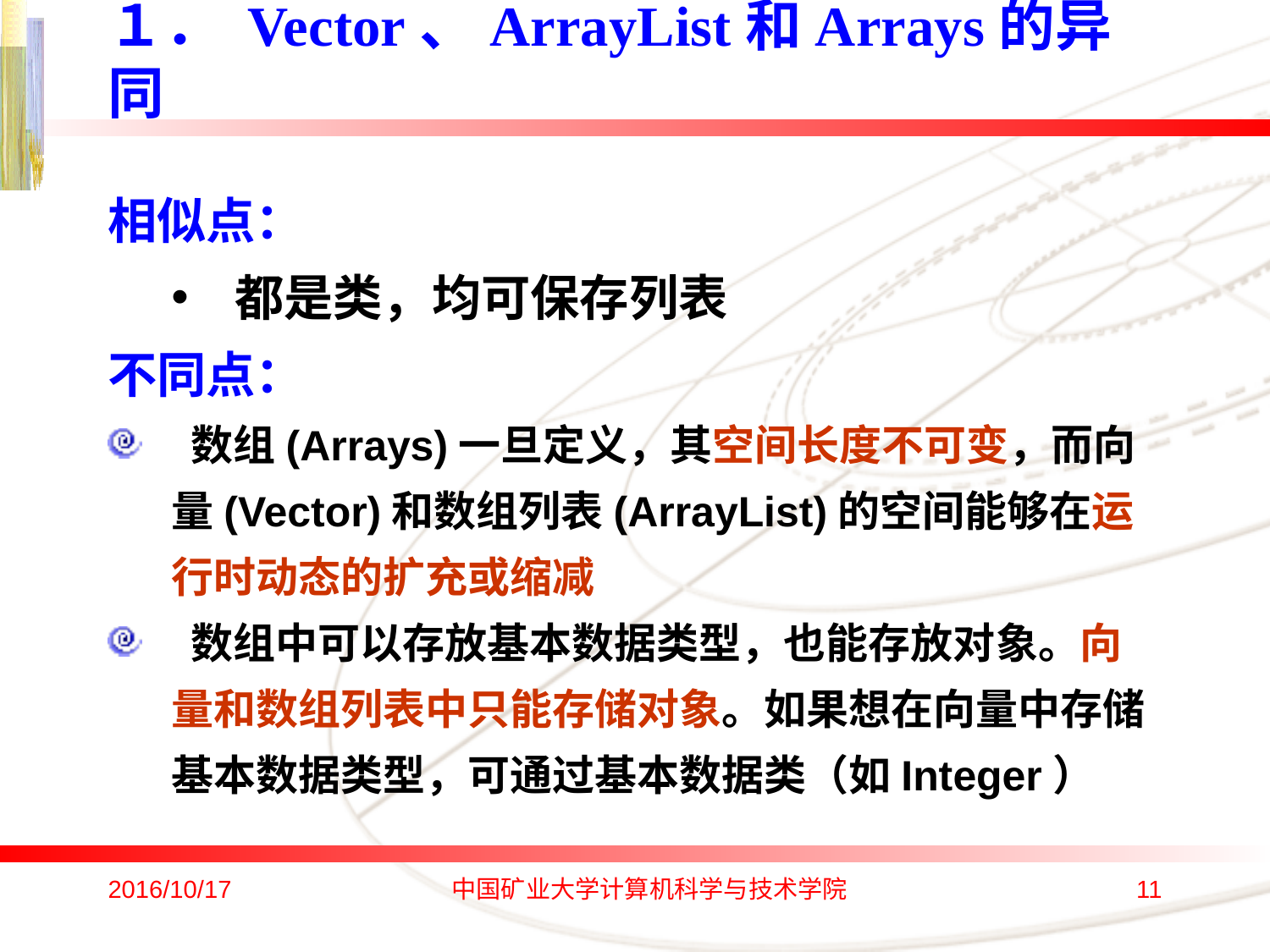

# １． Vector、ArrayList和Arrays的异同
相似点：
都是类，均可保存列表
不同点：
 数组(Arrays)一旦定义，其空间长度不可变，而向量(Vector)和数组列表(ArrayList)的空间能够在运行时动态的扩充或缩减
 数组中可以存放基本数据类型，也能存放对象。向量和数组列表中只能存储对象。如果想在向量中存储基本数据类型，可通过基本数据类（如Integer）
2016/10/17
中国矿业大学计算机科学与技术学院
11